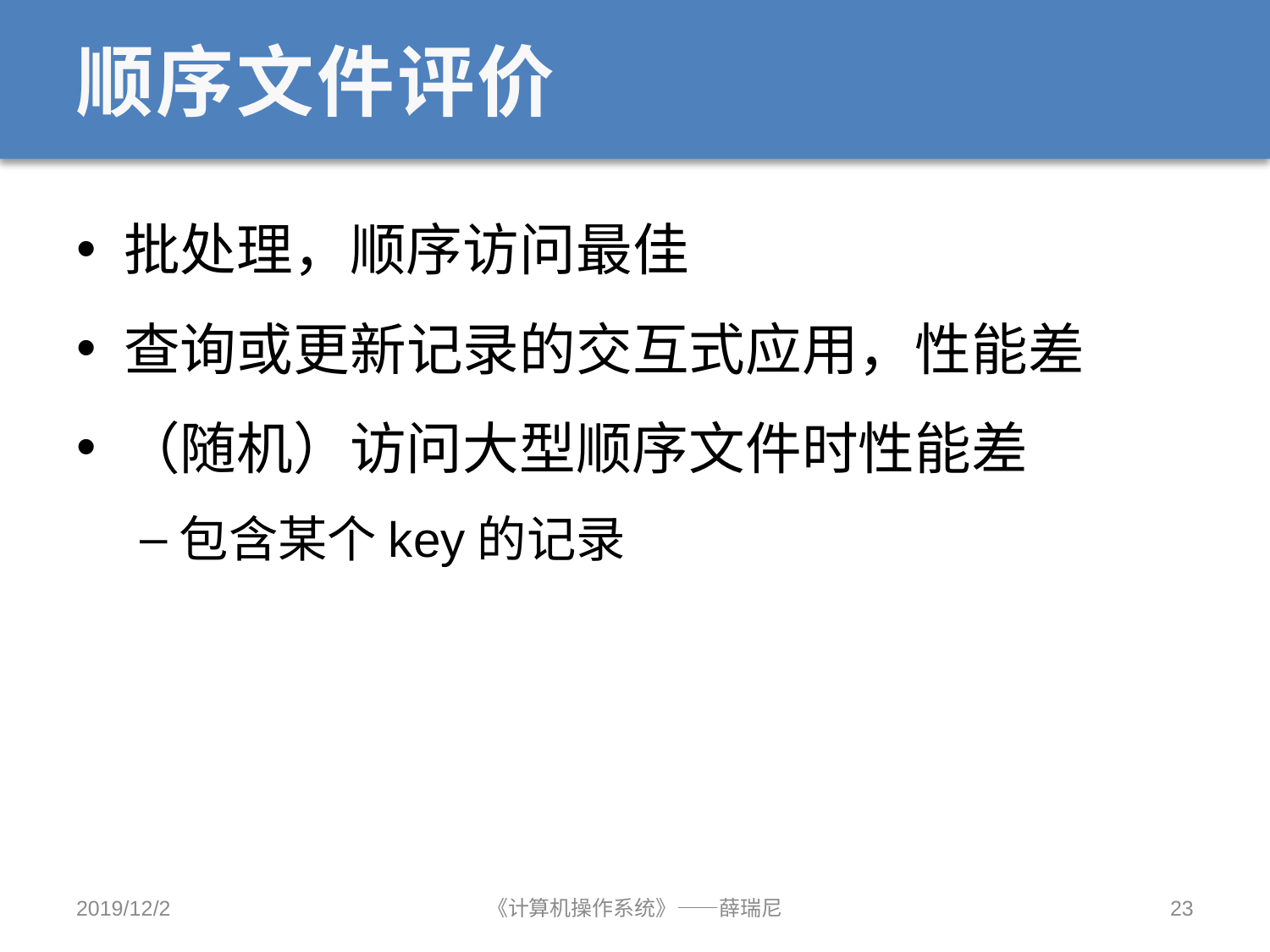

# 顺序文件评价
批处理，顺序访问最佳
查询或更新记录的交互式应用，性能差
（随机）访问大型顺序文件时性能差
包含某个key的记录

2019/12/2
《计算机操作系统》——薛瑞尼
23